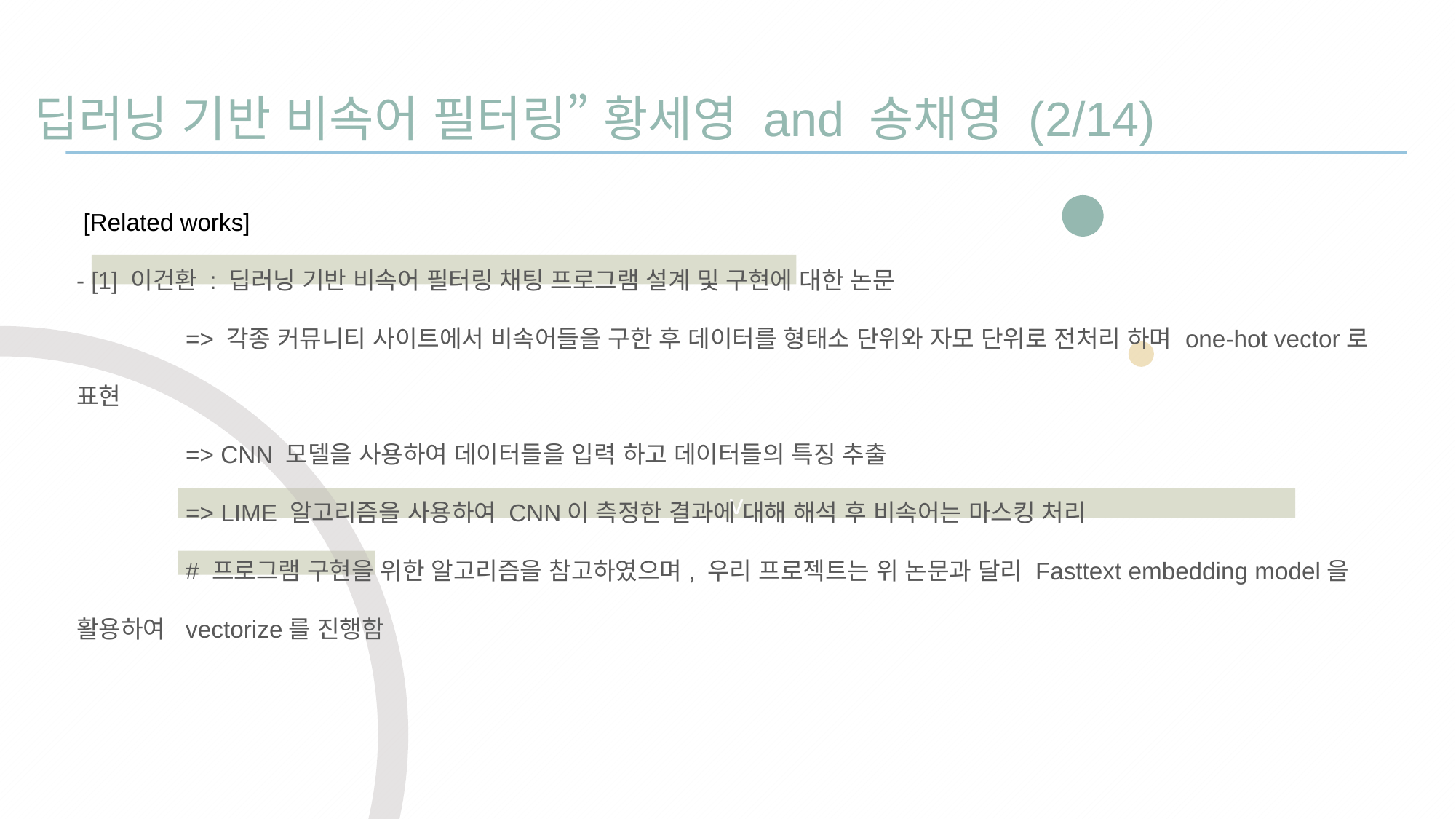

“딥러닝 기반 비속어 필터링” 황세영 and 송채영 (2/14)

 [Related works]
- [1] 이건환 : 딥러닝 기반 비속어 필터링 채팅 프로그램 설계 및 구현에 대한 논문
	=> 각종 커뮤니티 사이트에서 비속어들을 구한 후 데이터를 형태소 단위와 자모 단위로 전처리 하며 one-hot vector로 표현
	=> CNN 모델을 사용하여 데이터들을 입력 하고 데이터들의 특징 추출
	=> LIME 알고리즘을 사용하여 CNN이 측정한 결과에 대해 해석 후 비속어는 마스킹 처리
	# 프로그램 구현을 위한 알고리즘을 참고하였으며, 우리 프로젝트는 위 논문과 달리 Fasttext embedding model을 활용하여 	vectorize를 진행함

v